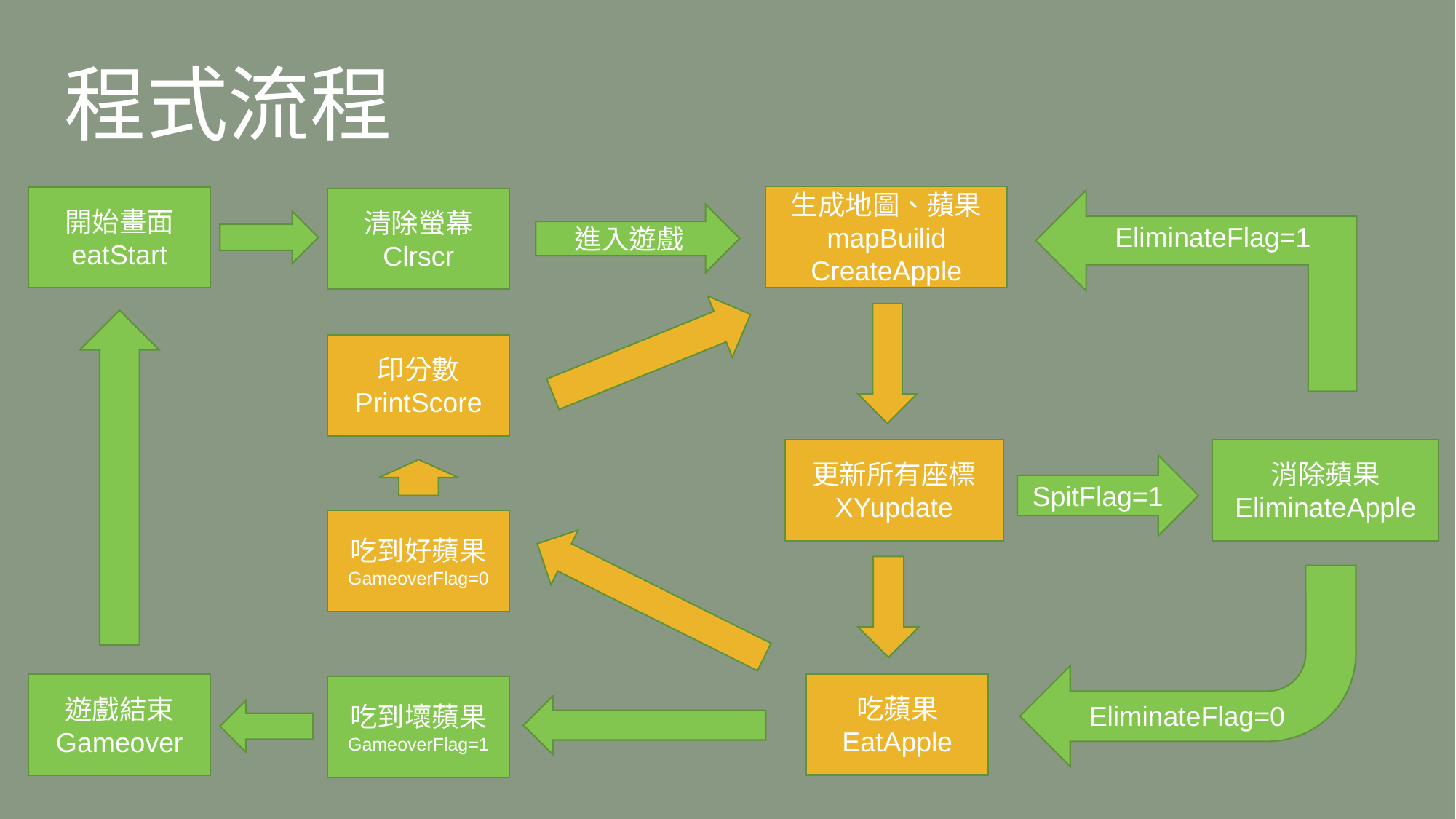

程式流程

生成地圖、蘋果
mapBuilid
CreateApple
開始畫面
eatStart
清除螢幕
Clrscr
進入遊戲

EliminateFlag=1

印分數
PrintScore

更新所有座標
XYupdate
消除蘋果
EliminateApple
SpitFlag=1

吃到好蘋果
GameoverFlag=0

吃蘋果
EatApple
遊戲結束
Gameover
吃到壞蘋果
GameoverFlag=1
EliminateFlag=0